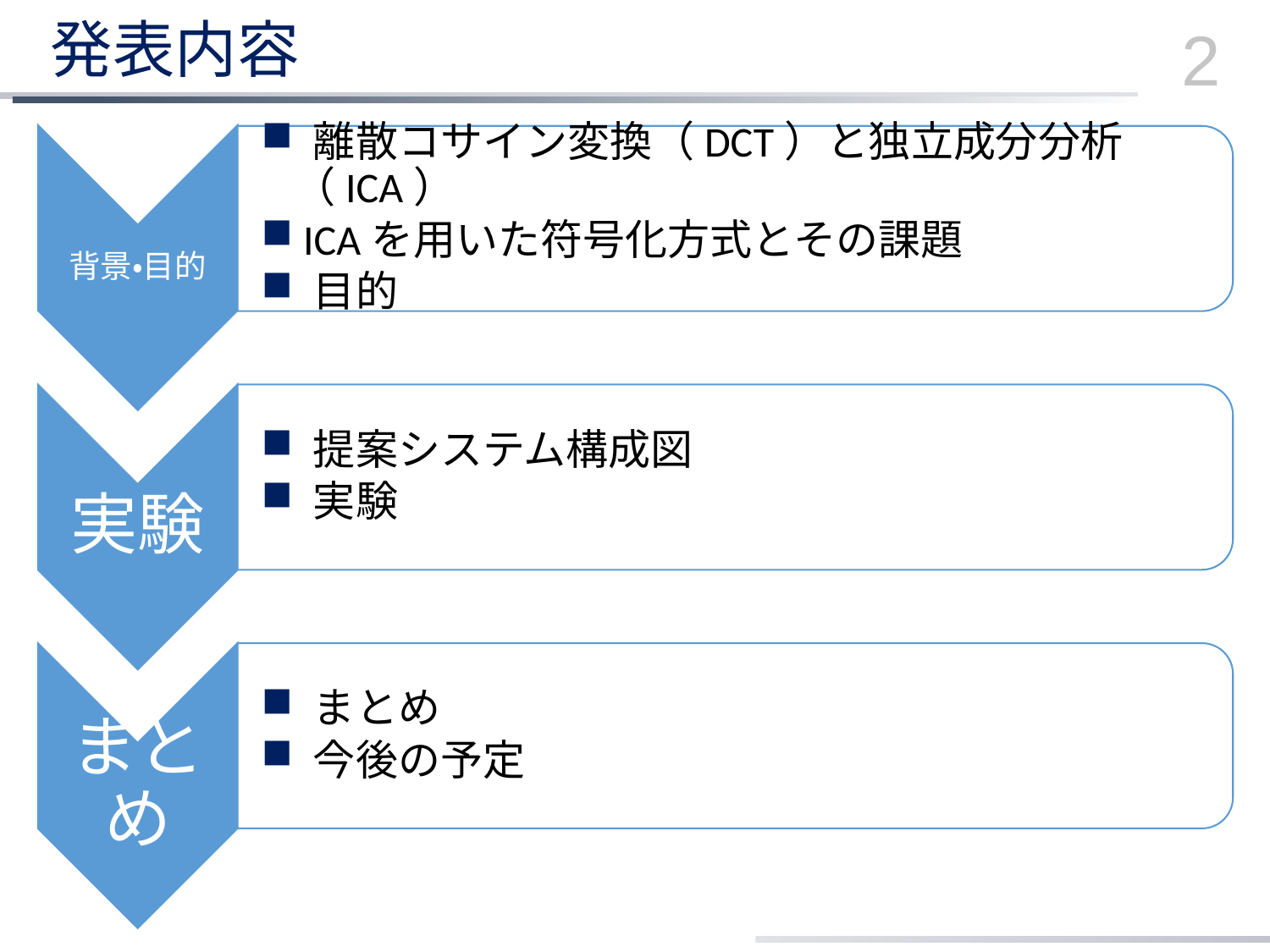

# 発表内容
2
背景・目的
 離散コサイン変換（DCT）と独立成分分析（ICA）
 ICAを用いた符号化方式とその課題
 目的
実験
 提案システム構成図
 実験
まとめ
 まとめ
 今後の予定